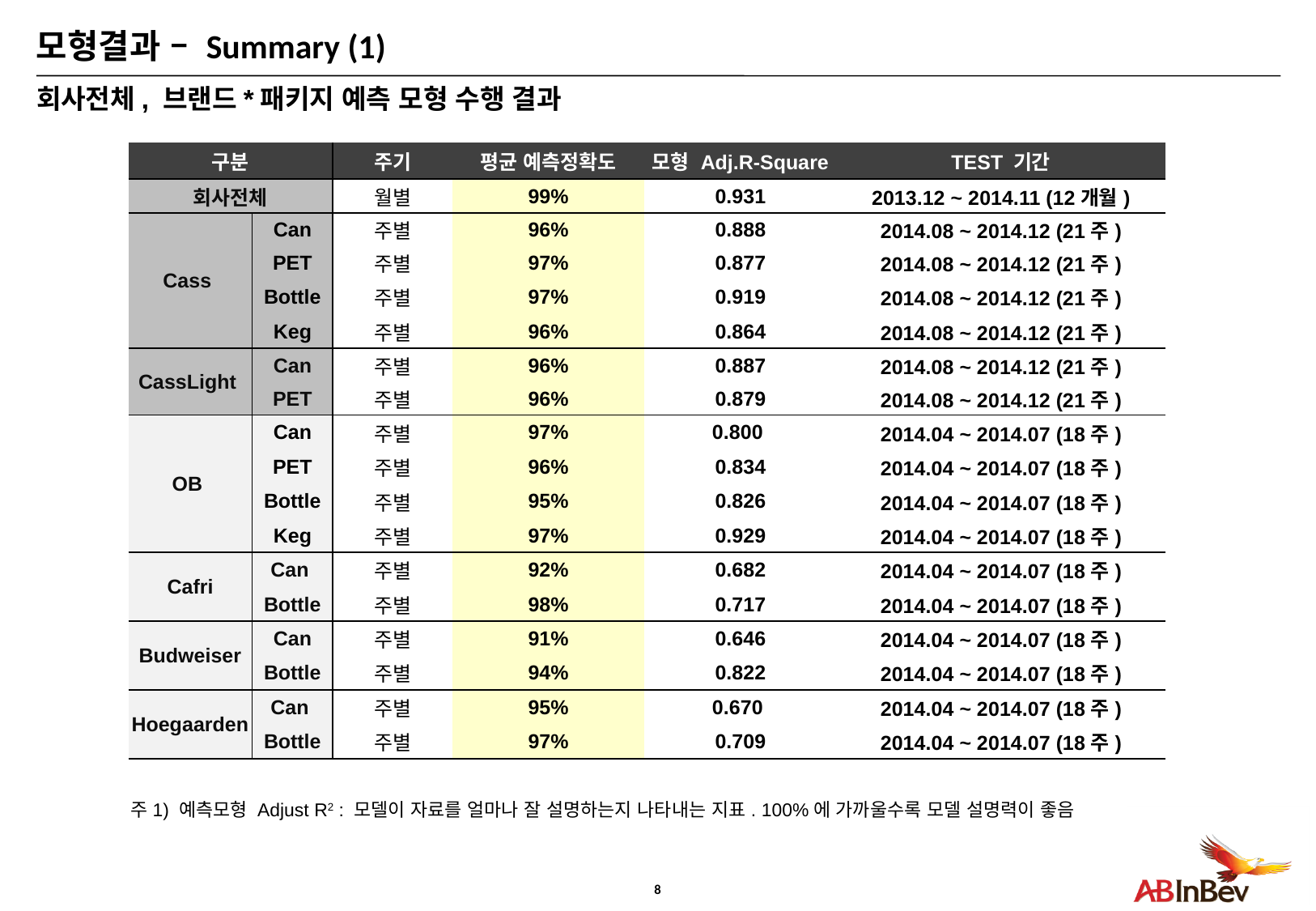

# 모형결과 – Summary (1)
회사전체, 브랜드*패키지 예측 모형 수행 결과
| 구분 |  | 주기 | 평균 예측정확도 | 모형 Adj.R-Square | TEST 기간 |
| --- | --- | --- | --- | --- | --- |
| 회사전체 |  | 월별 | 99% | 0.931 | 2013.12 ~ 2014.11 (12개월) |
| Cass | Can | 주별 | 96% | 0.888 | 2014.08 ~ 2014.12 (21주) |
|  | PET | 주별 | 97% | 0.877 | 2014.08 ~ 2014.12 (21주) |
|  | Bottle | 주별 | 97% | 0.919 | 2014.08 ~ 2014.12 (21주) |
|  | Keg | 주별 | 96% | 0.864 | 2014.08 ~ 2014.12 (21주) |
| CassLight | Can | 주별 | 96% | 0.887 | 2014.08 ~ 2014.12 (21주) |
|  | PET | 주별 | 96% | 0.879 | 2014.08 ~ 2014.12 (21주) |
| OB | Can | 주별 | 97% | 0.800 | 2014.04 ~ 2014.07 (18주) |
|  | PET | 주별 | 96% | 0.834 | 2014.04 ~ 2014.07 (18주) |
|  | Bottle | 주별 | 95% | 0.826 | 2014.04 ~ 2014.07 (18주) |
|  | Keg | 주별 | 97% | 0.929 | 2014.04 ~ 2014.07 (18주) |
| Cafri | Can | 주별 | 92% | 0.682 | 2014.04 ~ 2014.07 (18주) |
|  | Bottle | 주별 | 98% | 0.717 | 2014.04 ~ 2014.07 (18주) |
| Budweiser | Can | 주별 | 91% | 0.646 | 2014.04 ~ 2014.07 (18주) |
|  | Bottle | 주별 | 94% | 0.822 | 2014.04 ~ 2014.07 (18주) |
| Hoegaarden | Can | 주별 | 95% | 0.670 | 2014.04 ~ 2014.07 (18주) |
|  | Bottle | 주별 | 97% | 0.709 | 2014.04 ~ 2014.07 (18주) |
주1) 예측모형 Adjust R2 : 모델이 자료를 얼마나 잘 설명하는지 나타내는 지표. 100%에 가까울수록 모델 설명력이 좋음